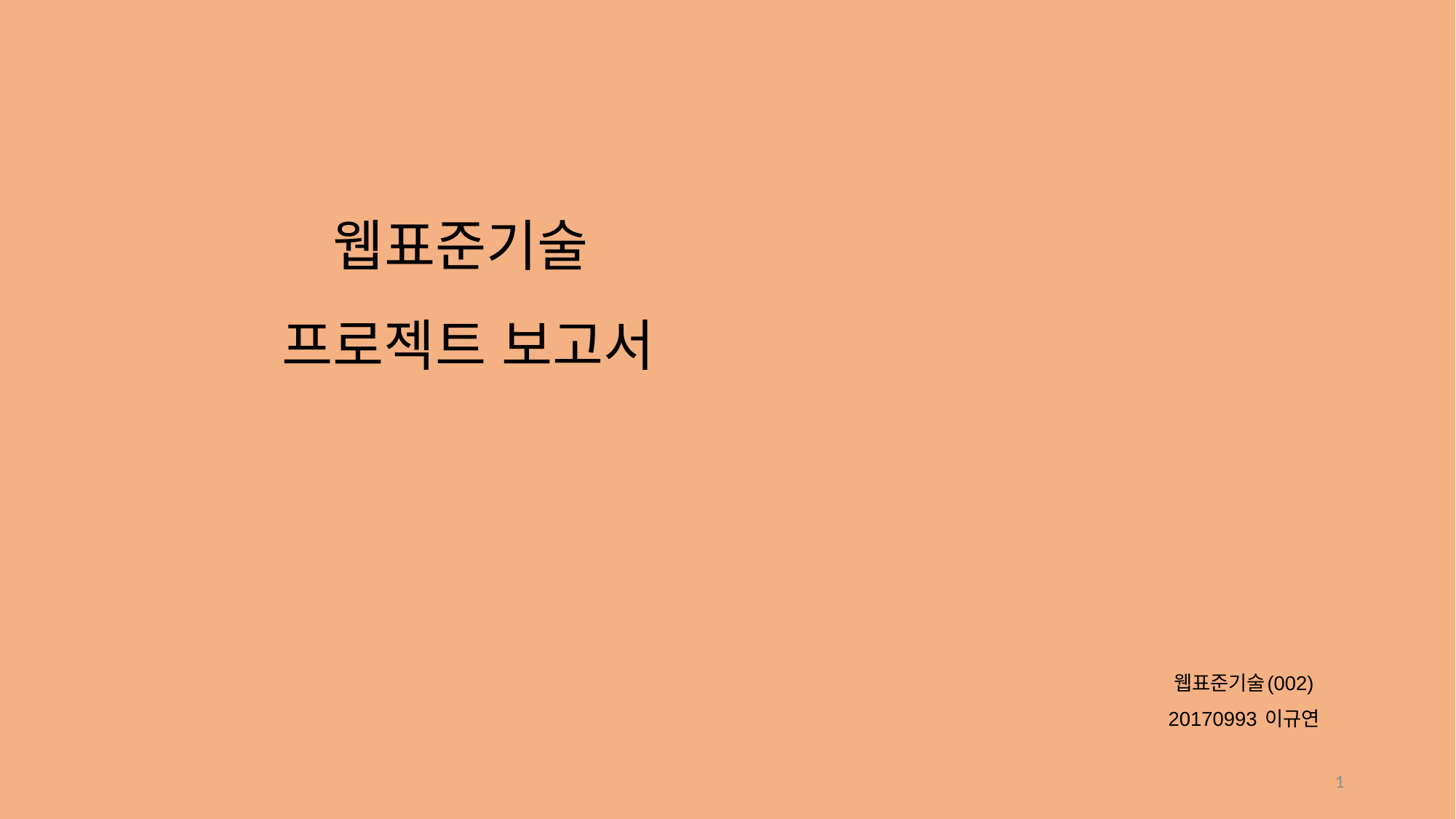

# 웹표준기술 프로젝트 보고서
웹표준기술(002)
20170993 이규연
1